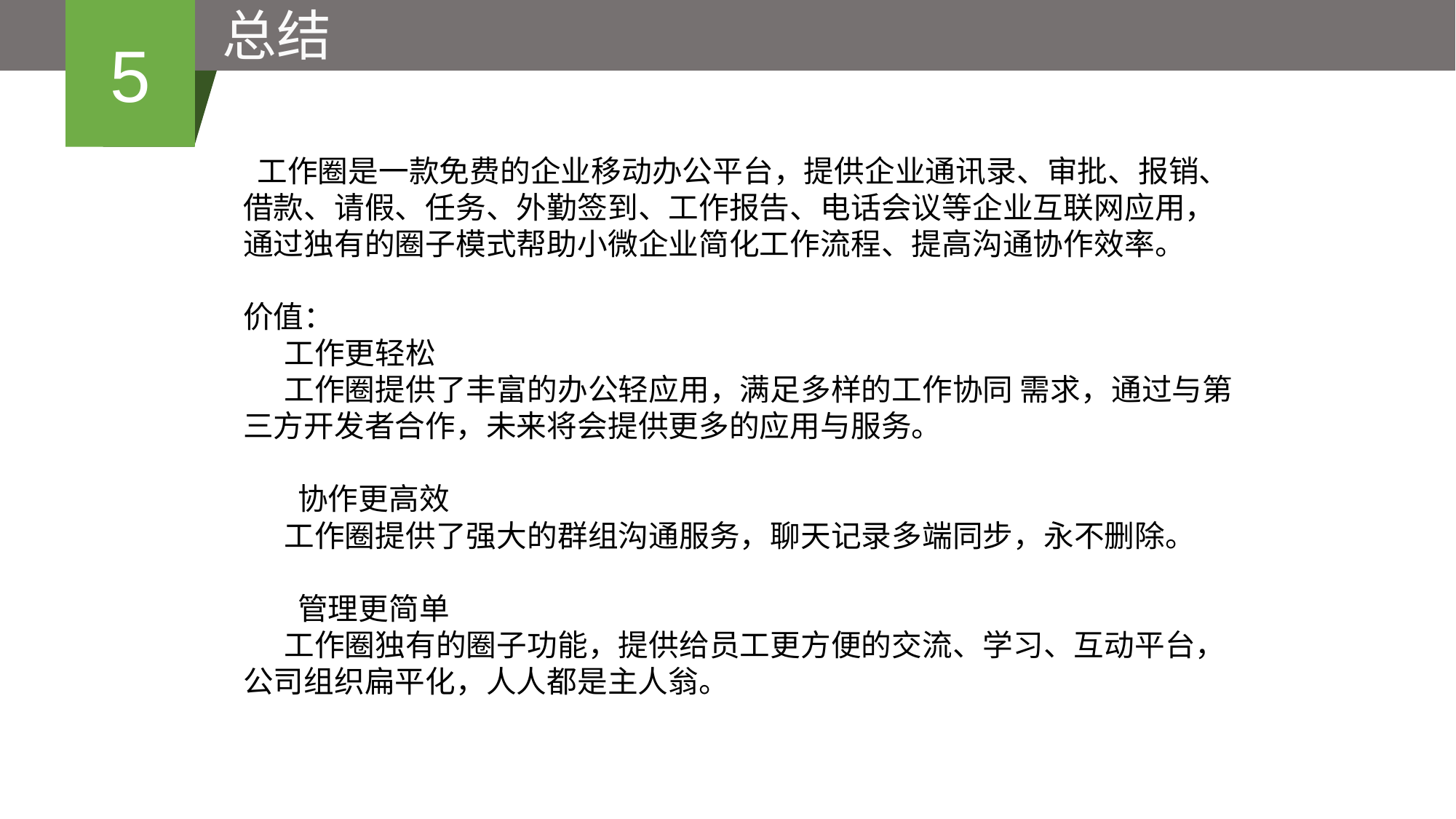

总结

5

 工作圈是一款免费的企业移动办公平台，提供企业通讯录、审批、报销、借款、请假、任务、外勤签到、工作报告、电话会议等企业互联网应用，通过独有的圈子模式帮助小微企业简化工作流程、提高沟通协作效率。

价值：
     工作更轻松
     工作圈提供了丰富的办公轻应用，满足多样的工作协同 需求，通过与第三方开发者合作，未来将会提供更多的应用与服务。

协作更高效
     工作圈提供了强大的群组沟通服务，聊天记录多端同步，永不删除。

管理更简单
     工作圈独有的圈子功能，提供给员工更方便的交流、学习、互动平台，公司组织扁平化，人人都是主人翁。